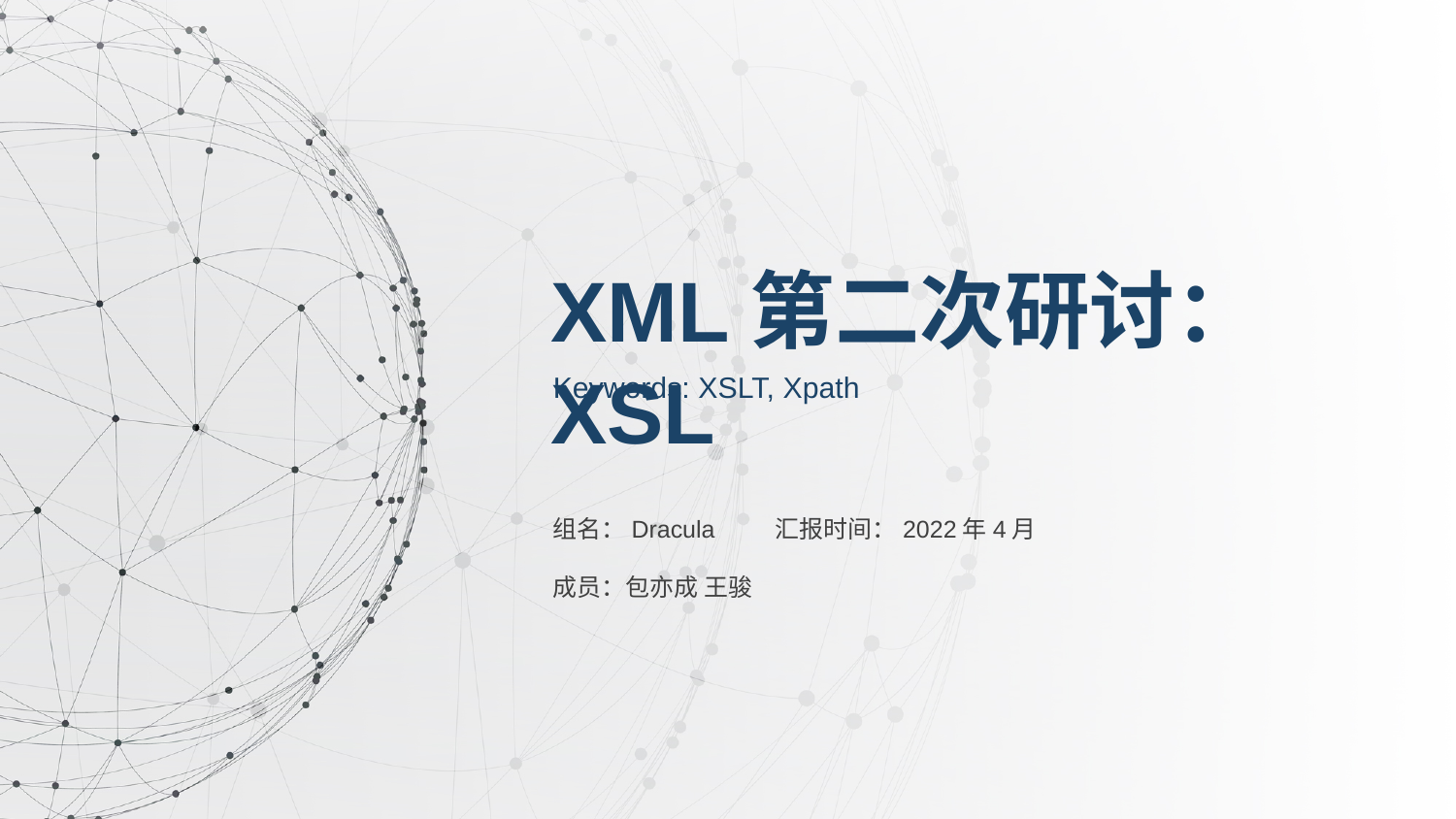

XML第二次研讨：XSL
Keywords: XSLT, Xpath
组名：Dracula        汇报时间：2022年4月

成员：包亦成 王骏